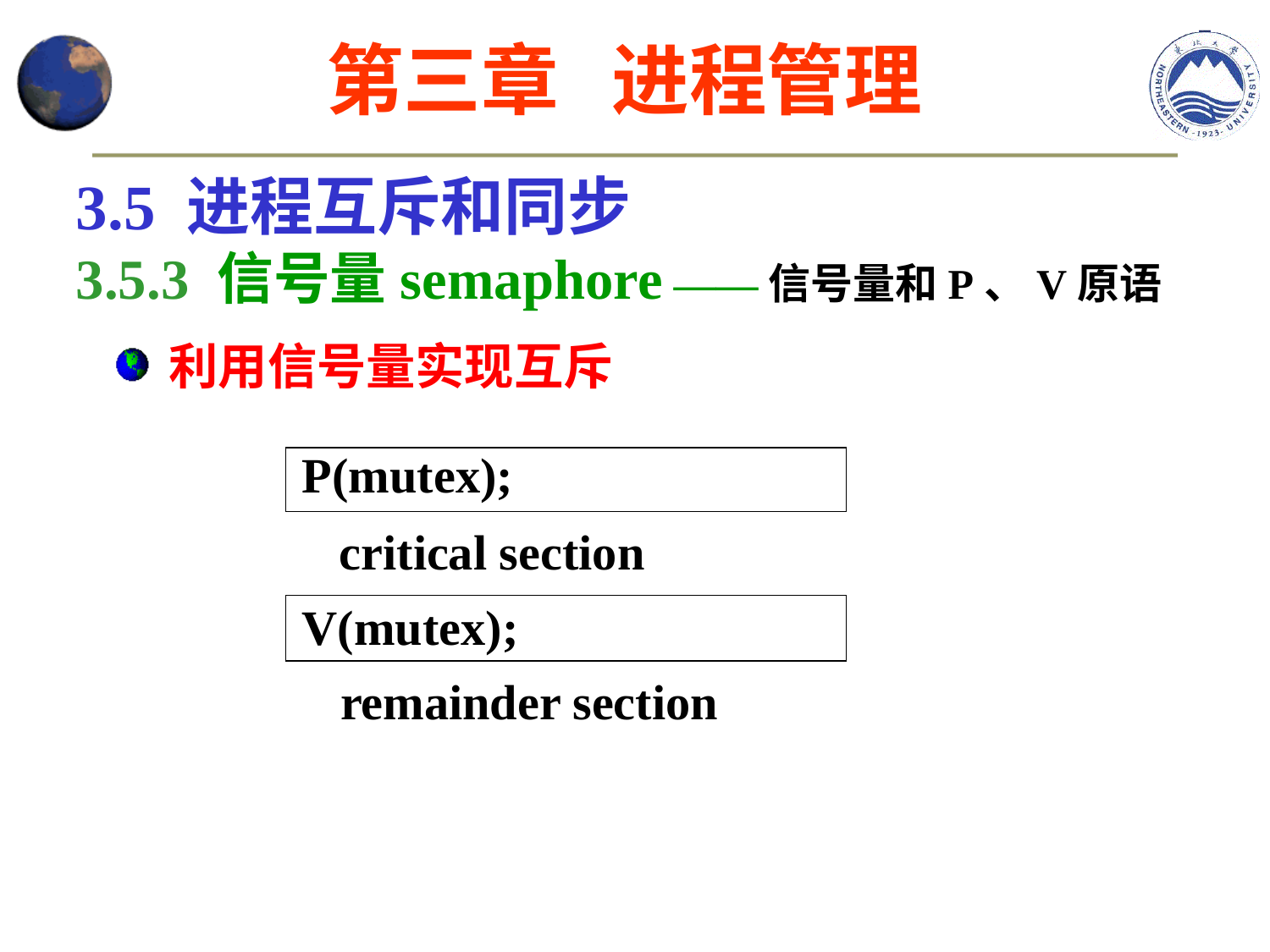

第三章   进程管理
3.5 进程互斥和同步
3.5.3 信号量semaphore ——信号量和P、V原语
利用信号量实现互斥
P(mutex);

critical section

V(mutex);
remainder section